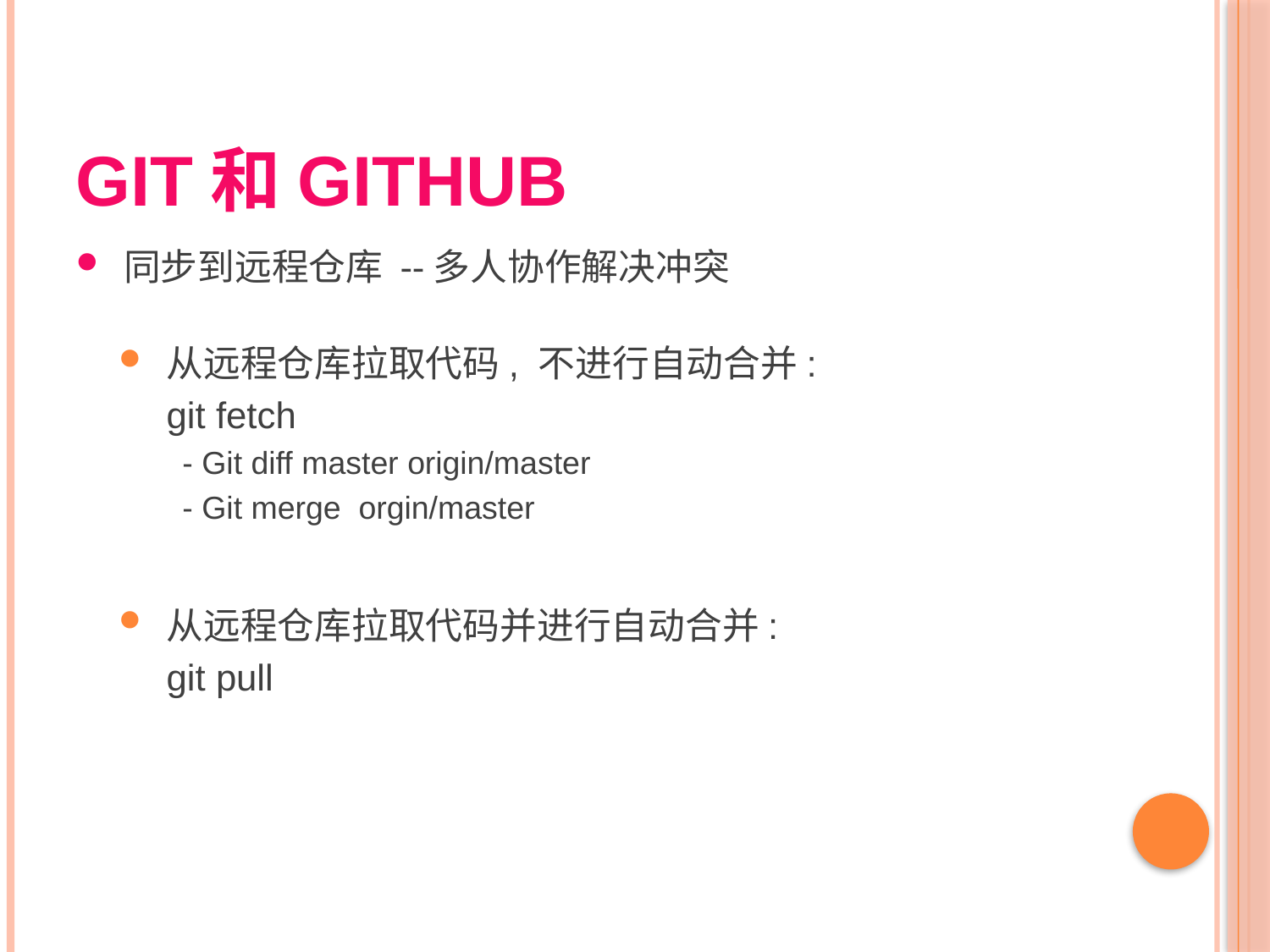

# git和github
同步到远程仓库 --多人协作解决冲突

从远程仓库拉取代码, 不进行自动合并:
	git fetch
- Git diff master origin/master
- Git merge  orgin/master

从远程仓库拉取代码并进行自动合并:
	git pull